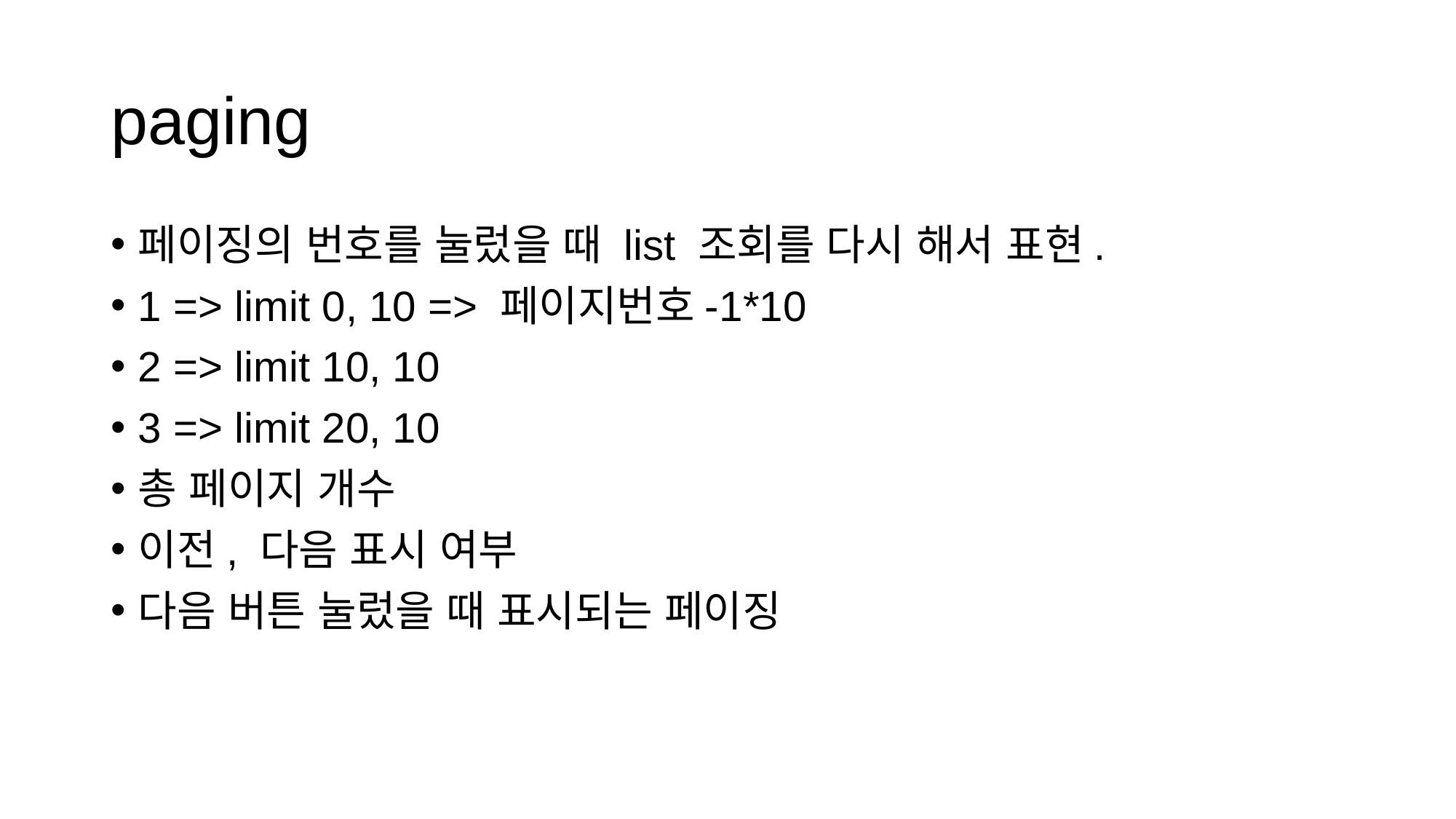

# paging
페이징의 번호를 눌렀을 때 list 조회를 다시 해서 표현.
1 => limit 0, 10 => 페이지번호-1*10
2 => limit 10, 10
3 => limit 20, 10
총 페이지 개수
이전, 다음 표시 여부
다음 버튼 눌렀을 때 표시되는 페이징